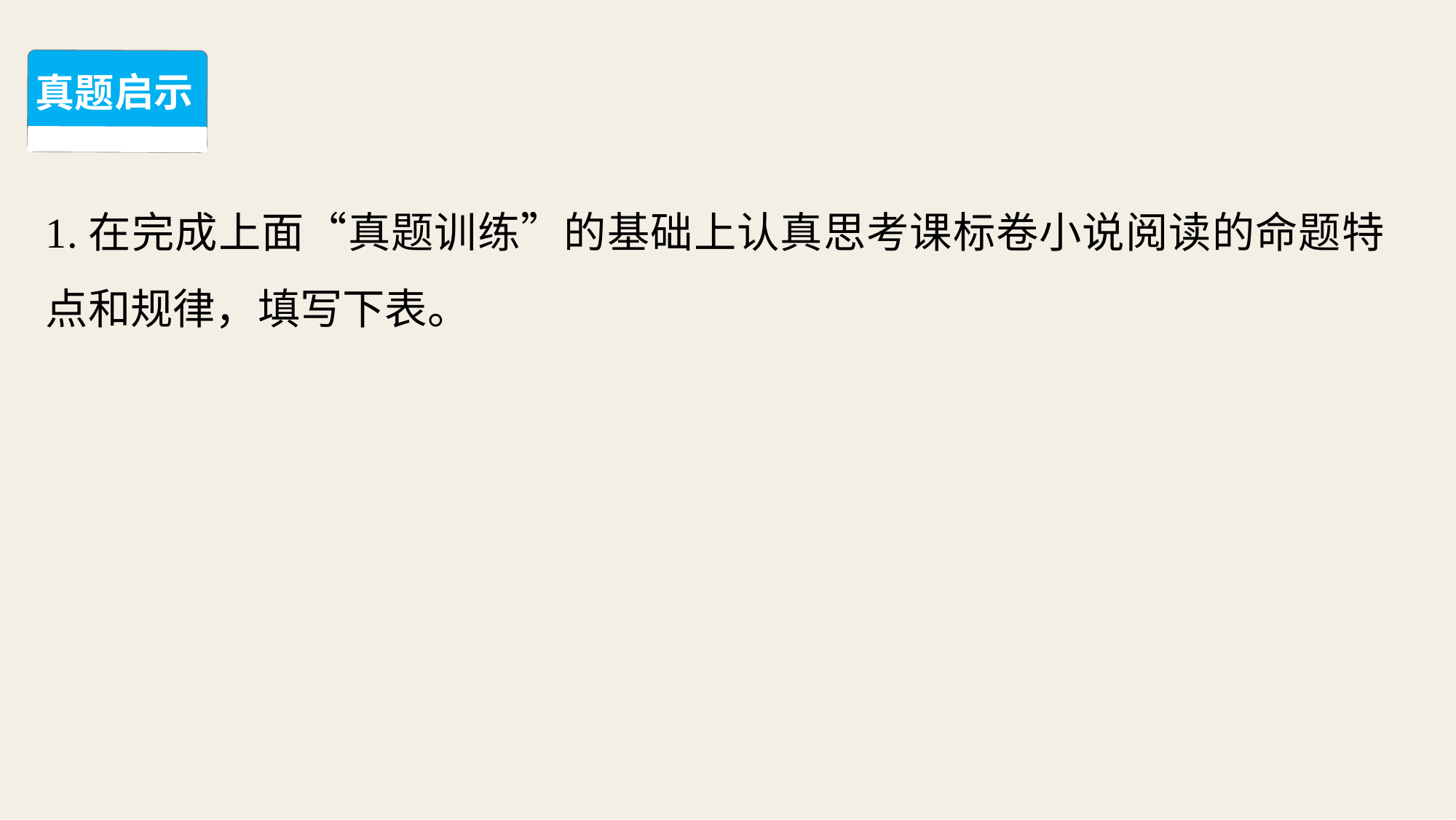

真题启示
1.在完成上面“真题训练”的基础上认真思考课标卷小说阅读的命题特点和规律，填写下表。